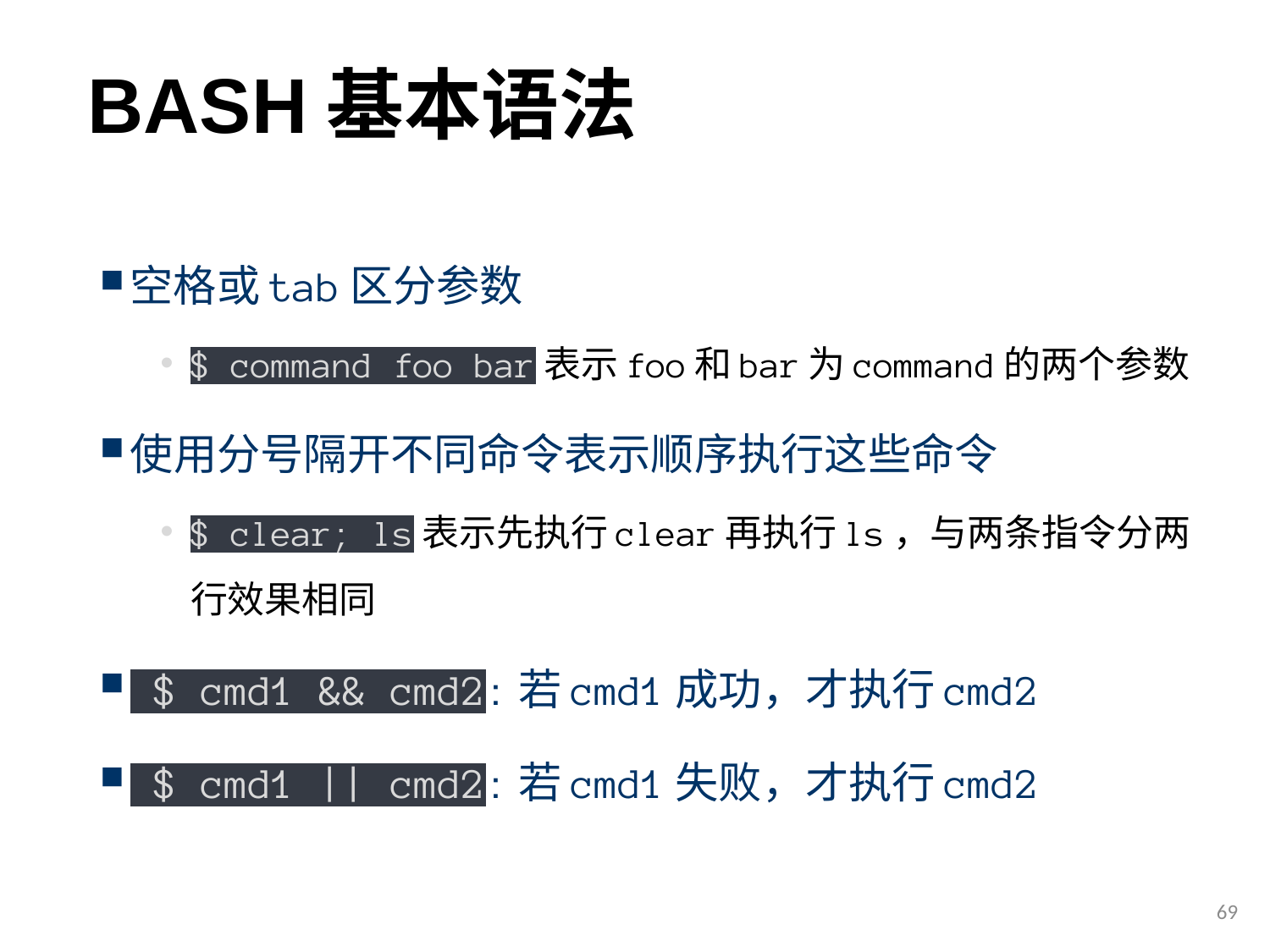

# BASH基本语法
空格或tab区分参数
$ command foo bar表示foo和bar为command的两个参数
使用分号隔开不同命令表示顺序执行这些命令
$ clear; ls表示先执行clear再执行ls，与两条指令分两行效果相同
 $ cmd1 && cmd2:若cmd1成功，才执行cmd2
 $ cmd1 || cmd2:若cmd1失败，才执行cmd2

69